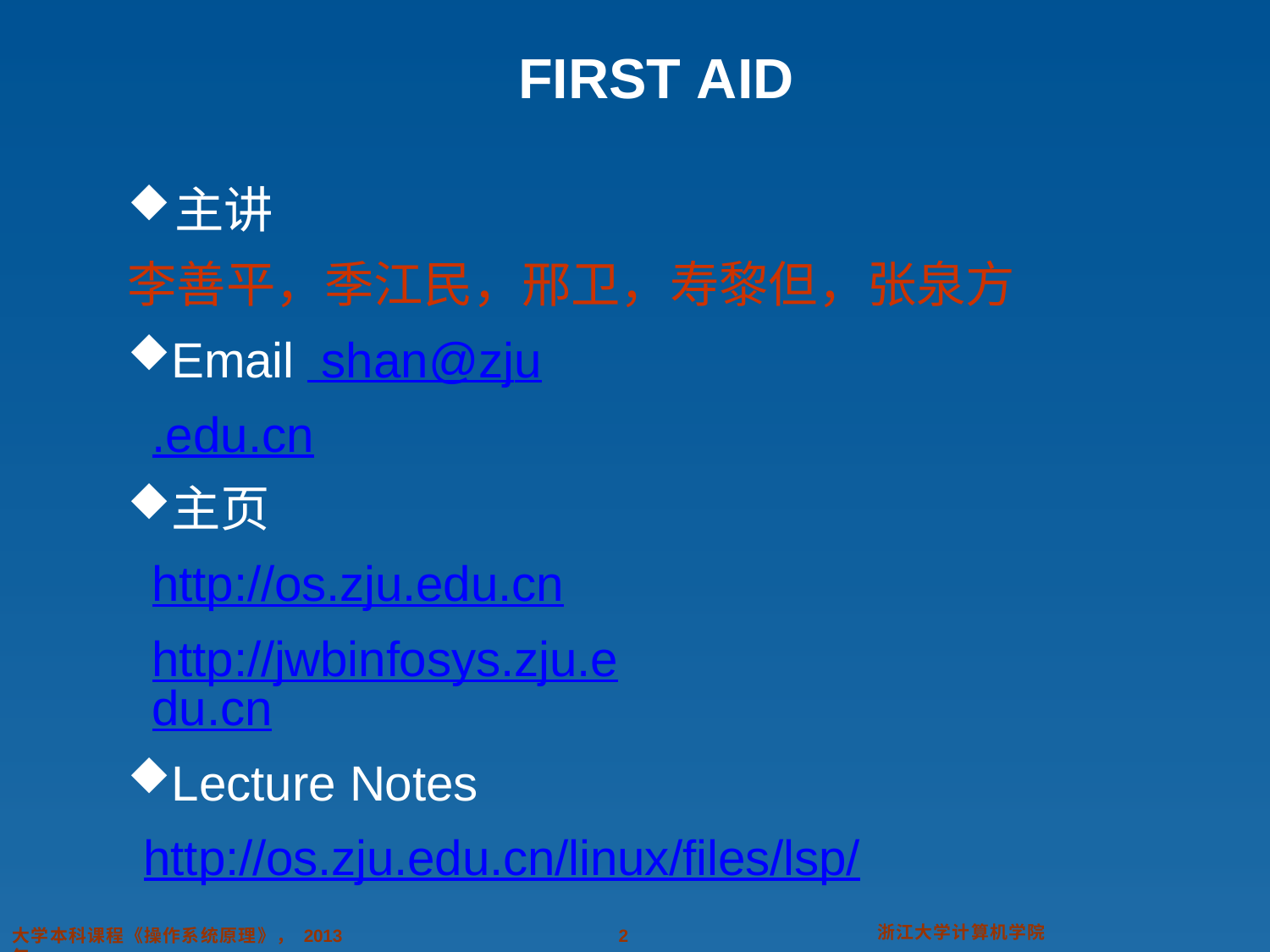

# FIRST AID
主讲
李善平，季江民，邢卫，寿黎但，张泉方
Email  shan@zju.edu.cn
主页 http://os.zju.edu.cn
http://jwbinfosys.zju.edu.cn
Lecture Notes  http://os.zju.edu.cn/linux/files/lsp/
浙江大学计算机学院
大学本科课程《操作系统原理》， 2013 年
2